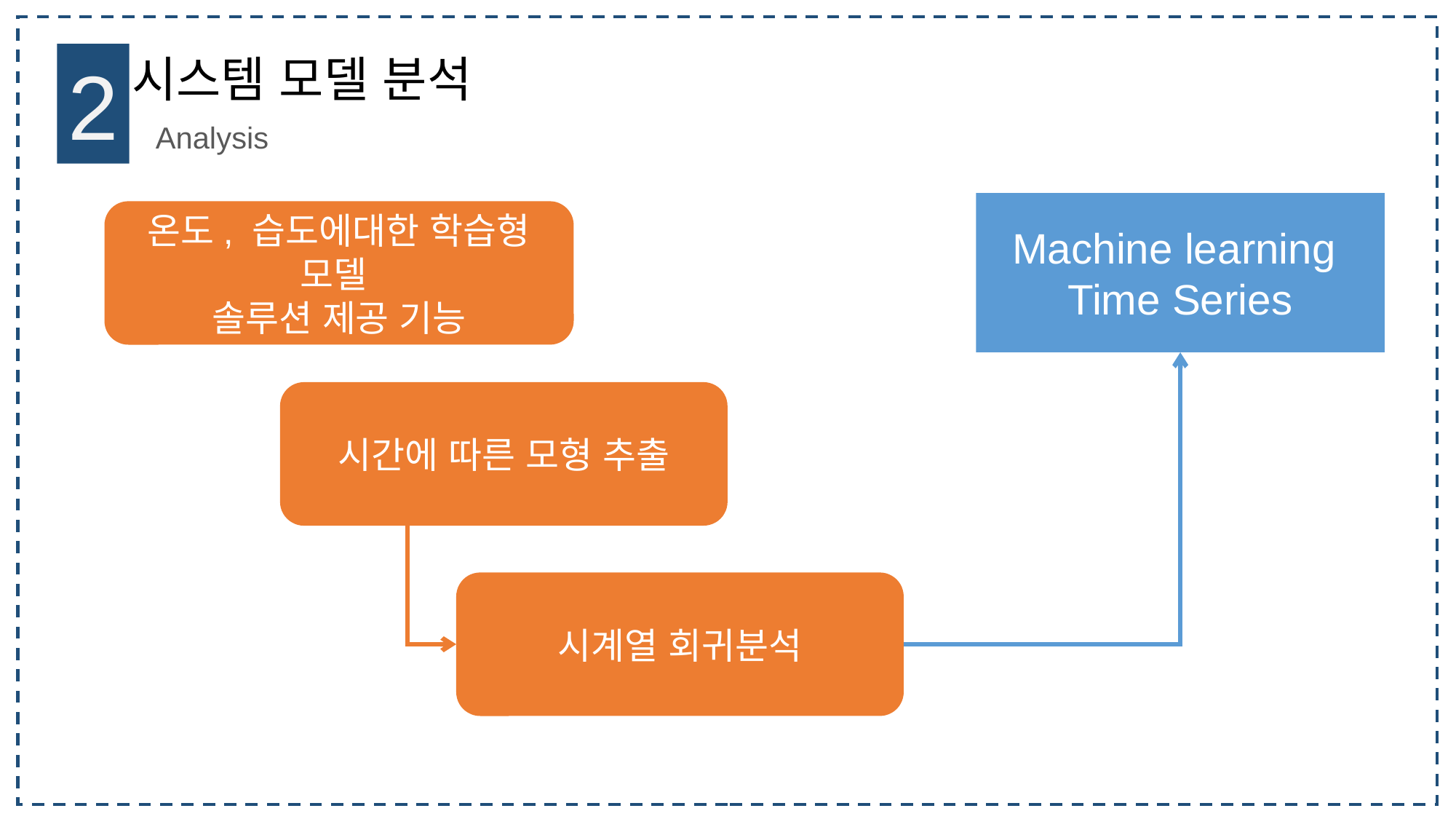

2
시스템 모델 분석
Analysis
Machine learning
Time Series
온도, 습도에대한 학습형 모델
솔루션 제공 기능
시간에 따른 모형 추출
시계열 회귀분석